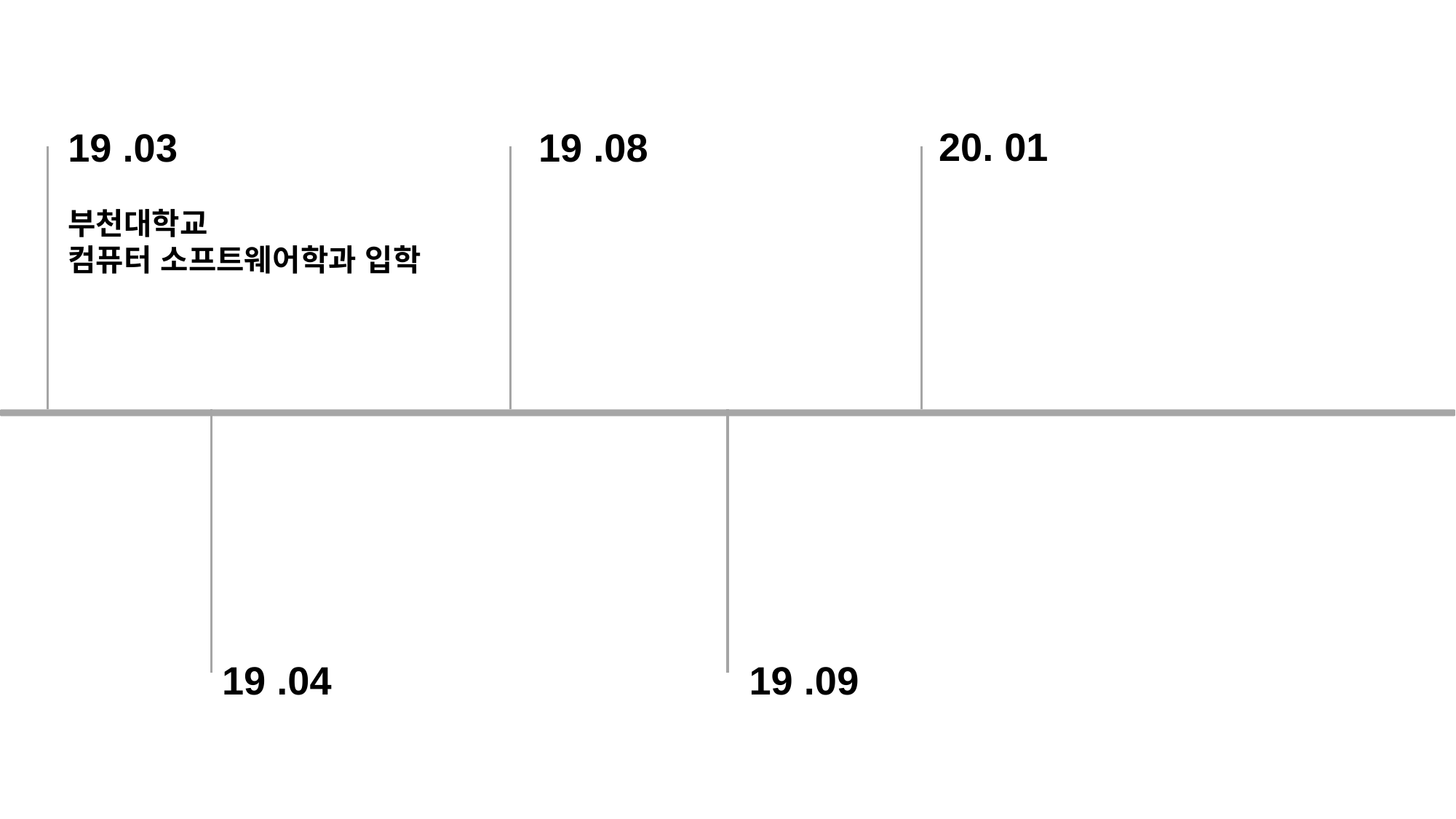

20. 01
19 .08
19 .03
부천대학교
컴퓨터 소프트웨어학과 입학

19 .09
19 .04